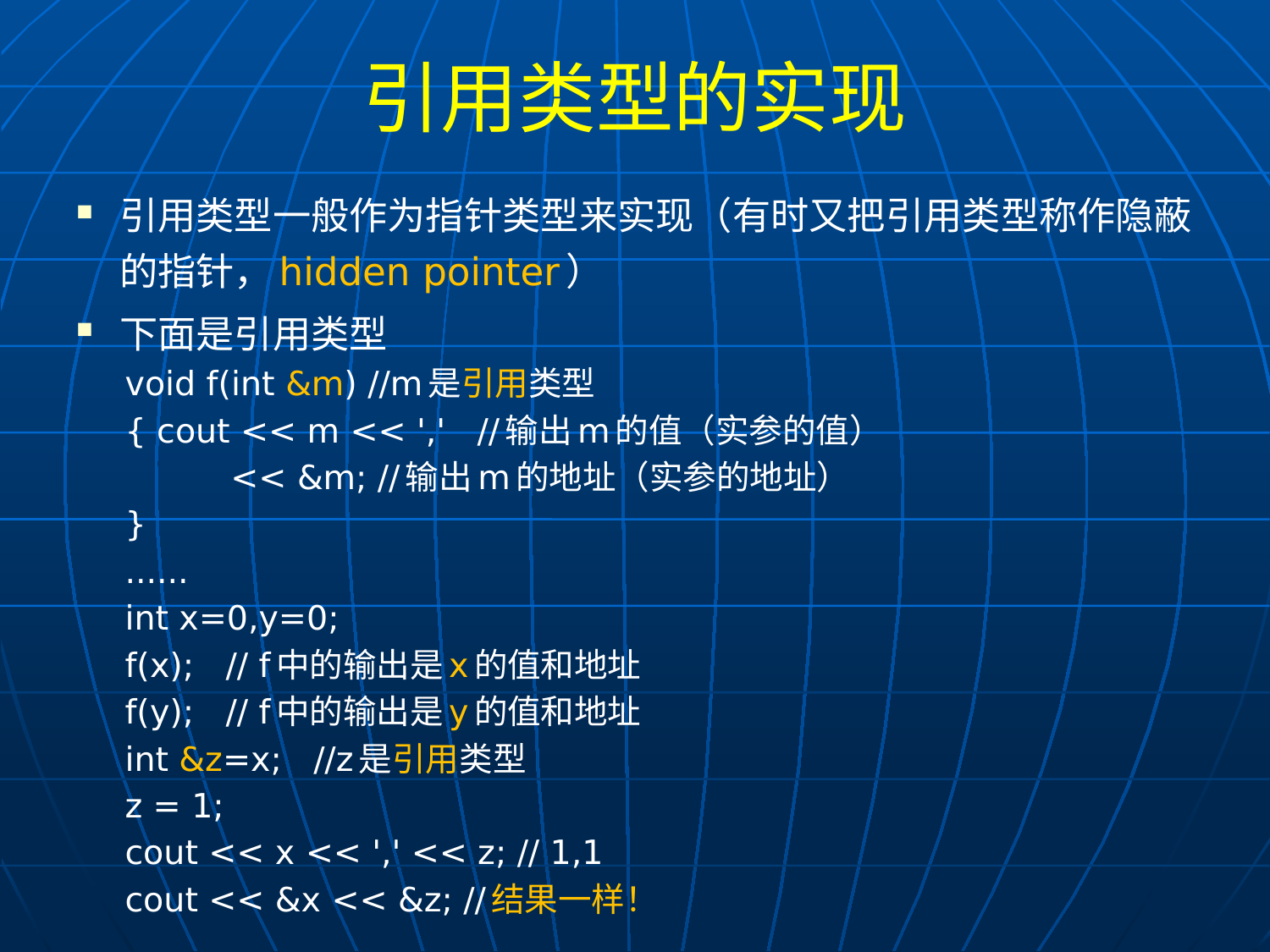

# 引用类型的实现
引用类型一般作为指针类型来实现（有时又把引用类型称作隐蔽的指针，hidden pointer）
下面是引用类型
void f(int &m) //m是引用类型
{ cout << m << ','   //输出m的值（实参的值）
          << &m; //输出m的地址（实参的地址）
}
......
int x=0,y=0;
f(x);   // f中的输出是x的值和地址
f(y);   // f中的输出是y的值和地址
int &z=x;   //z是引用类型
z = 1;
cout << x << ',' << z; // 1,1
cout << &x << &z; //结果一样！